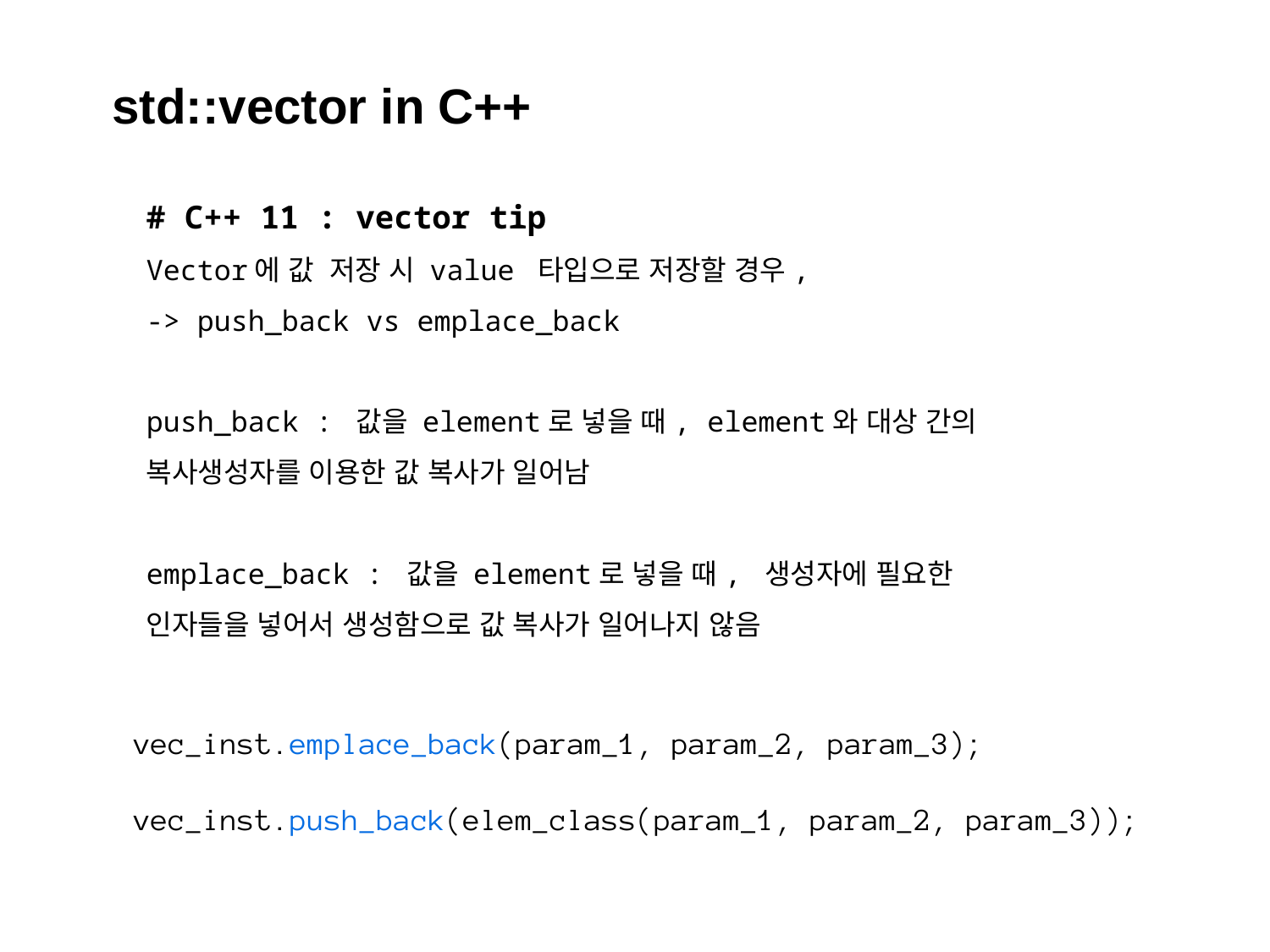

std::vector in C++
# C++ 11 : vector tip
Vector에 값  저장 시 value 타입으로 저장할 경우,
-> push_back vs emplace_back
push_back : 값을 element로 넣을 때, element와 대상 간의 복사생성자를 이용한 값 복사가 일어남

emplace_back : 값을 element로 넣을 때, 생성자에 필요한 인자들을 넣어서 생성함으로 값 복사가 일어나지 않음
vec_inst.emplace_back(param_1, param_2, param_3);
vec_inst.push_back(elem_class(param_1, param_2, param_3));